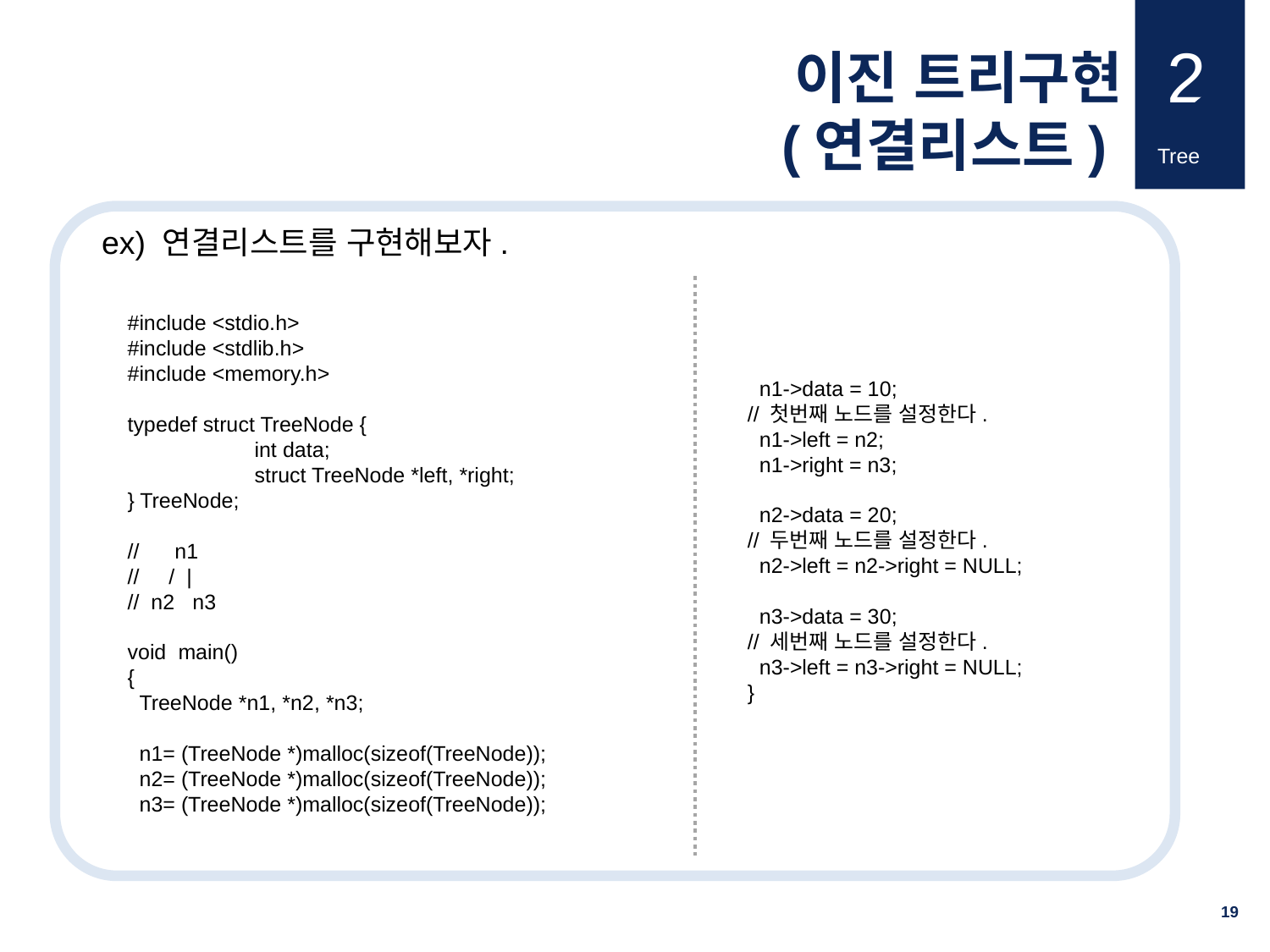

2

이진 트리구현
(연결리스트)
Tree

     ex) 연결리스트를 구현해보자.
#include <stdio.h>
#include <stdlib.h>
#include <memory.h>

typedef struct TreeNode {
	int data;
	struct TreeNode *left, *right;
} TreeNode;

//      n1
//     /  |
//  n2   n3

void  main()
{
  TreeNode *n1, *n2, *n3;

  n1= (TreeNode *)malloc(sizeof(TreeNode));
  n2= (TreeNode *)malloc(sizeof(TreeNode));
  n3= (TreeNode *)malloc(sizeof(TreeNode));
  n1->data = 10;
// 첫번째 노드를 설정한다.
  n1->left = n2;
  n1->right = n3;

  n2->data = 20;
// 두번째 노드를 설정한다.
  n2->left = n2->right = NULL;

  n3->data = 30;
// 세번째 노드를 설정한다.
  n3->left = n3->right = NULL;
}
19